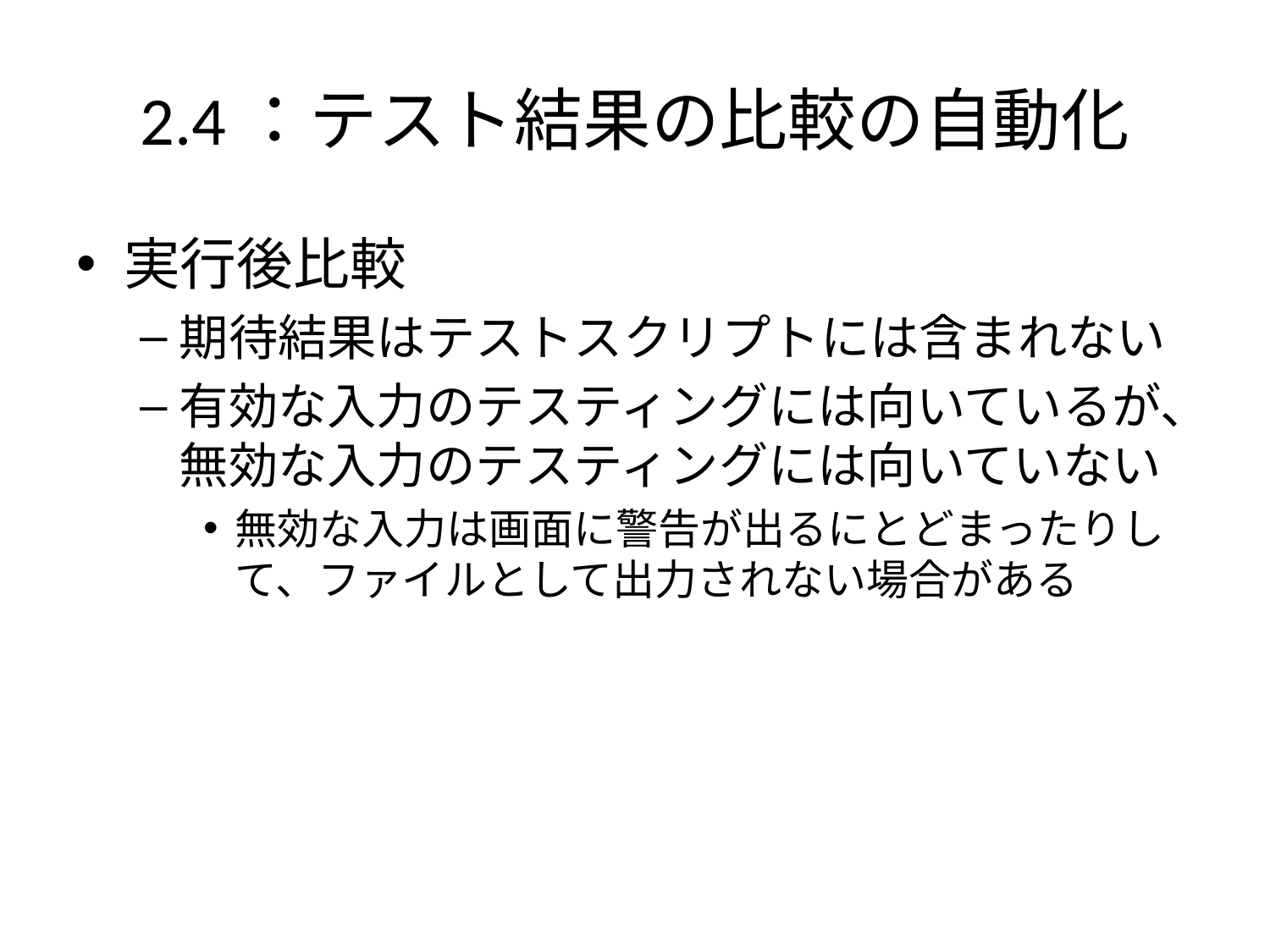

# 2.4：テスト結果の比較の自動化
実行後比較
期待結果はテストスクリプトには含まれない
有効な入力のテスティングには向いているが、無効な入力のテスティングには向いていない
無効な入力は画面に警告が出るにとどまったりして、ファイルとして出力されない場合がある